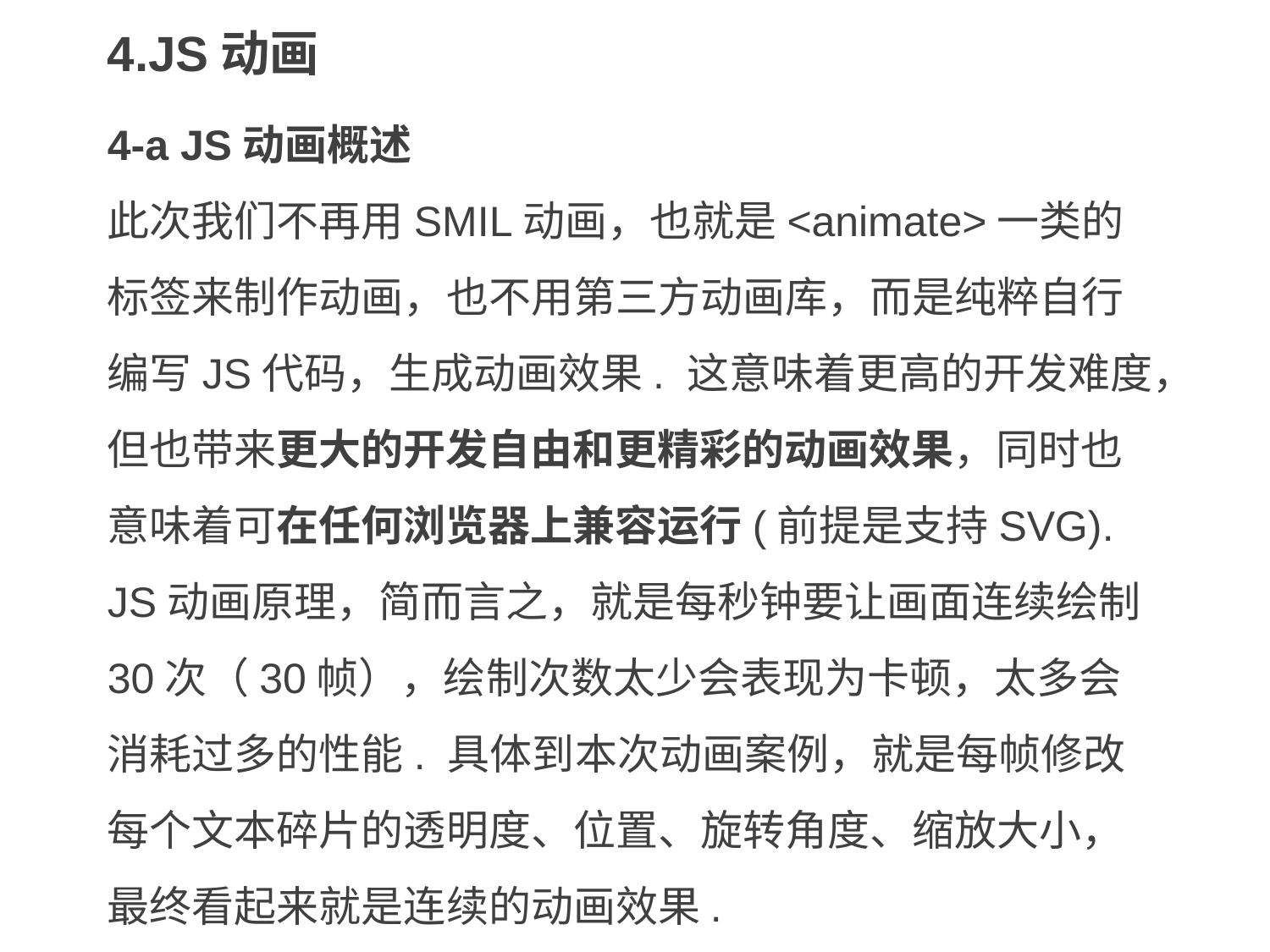

4.JS动画
4-a JS动画概述
此次我们不再用SMIL动画，也就是<animate>一类的标签来制作动画，也不用第三方动画库，而是纯粹自行编写JS代码，生成动画效果. 这意味着更高的开发难度，但也带来更大的开发自由和更精彩的动画效果，同时也意味着可在任何浏览器上兼容运行(前提是支持SVG).
JS动画原理，简而言之，就是每秒钟要让画面连续绘制30次（30帧），绘制次数太少会表现为卡顿，太多会消耗过多的性能. 具体到本次动画案例，就是每帧修改每个文本碎片的透明度、位置、旋转角度、缩放大小，最终看起来就是连续的动画效果.